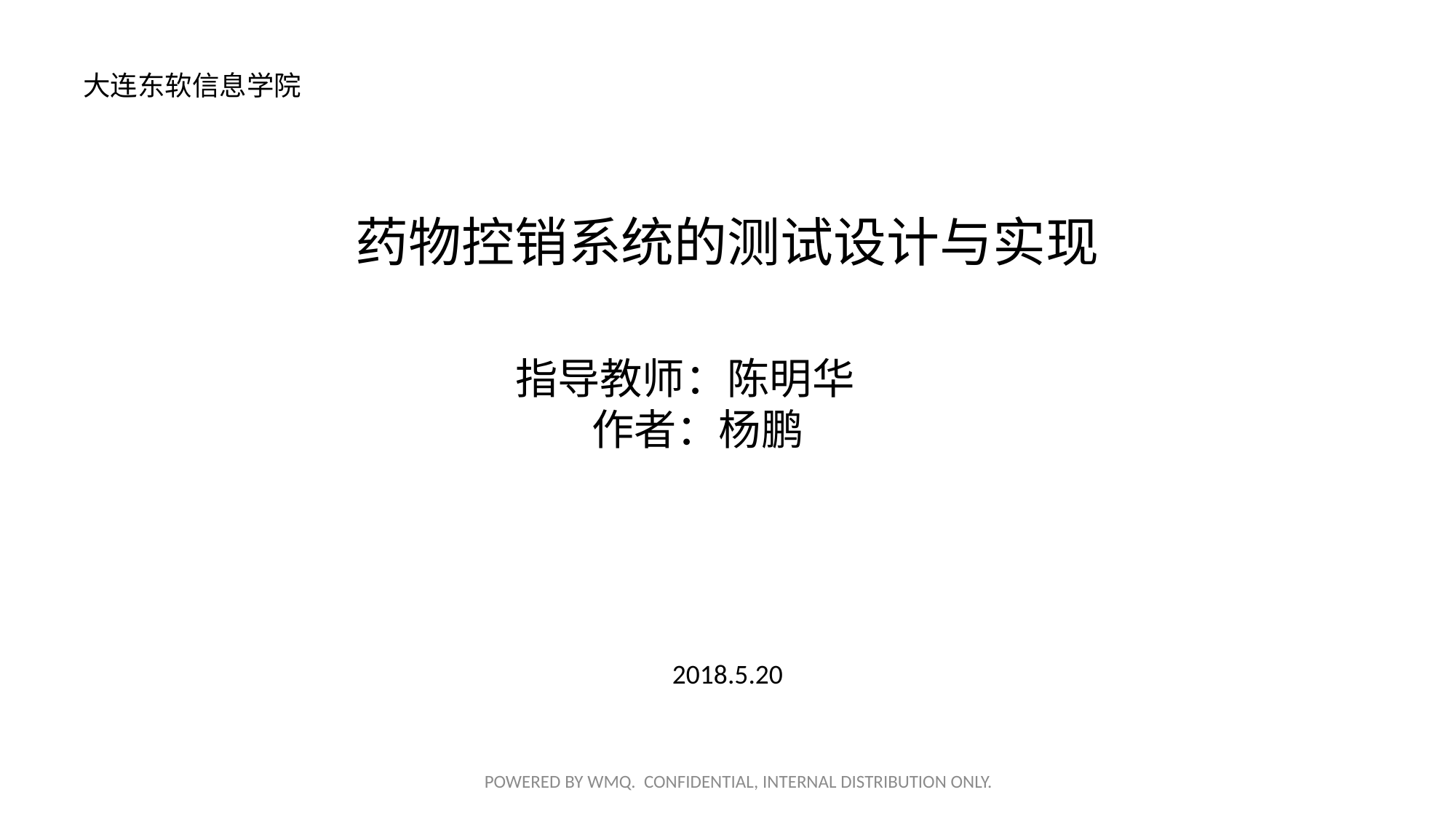

大连东软信息学院
# 药物控销系统的测试设计与实现
指导教师：陈明华
       作者：杨鹏
2018.5.20
POWERED BY WMQ.  CONFIDENTIAL, INTERNAL DISTRIBUTION ONLY.
1